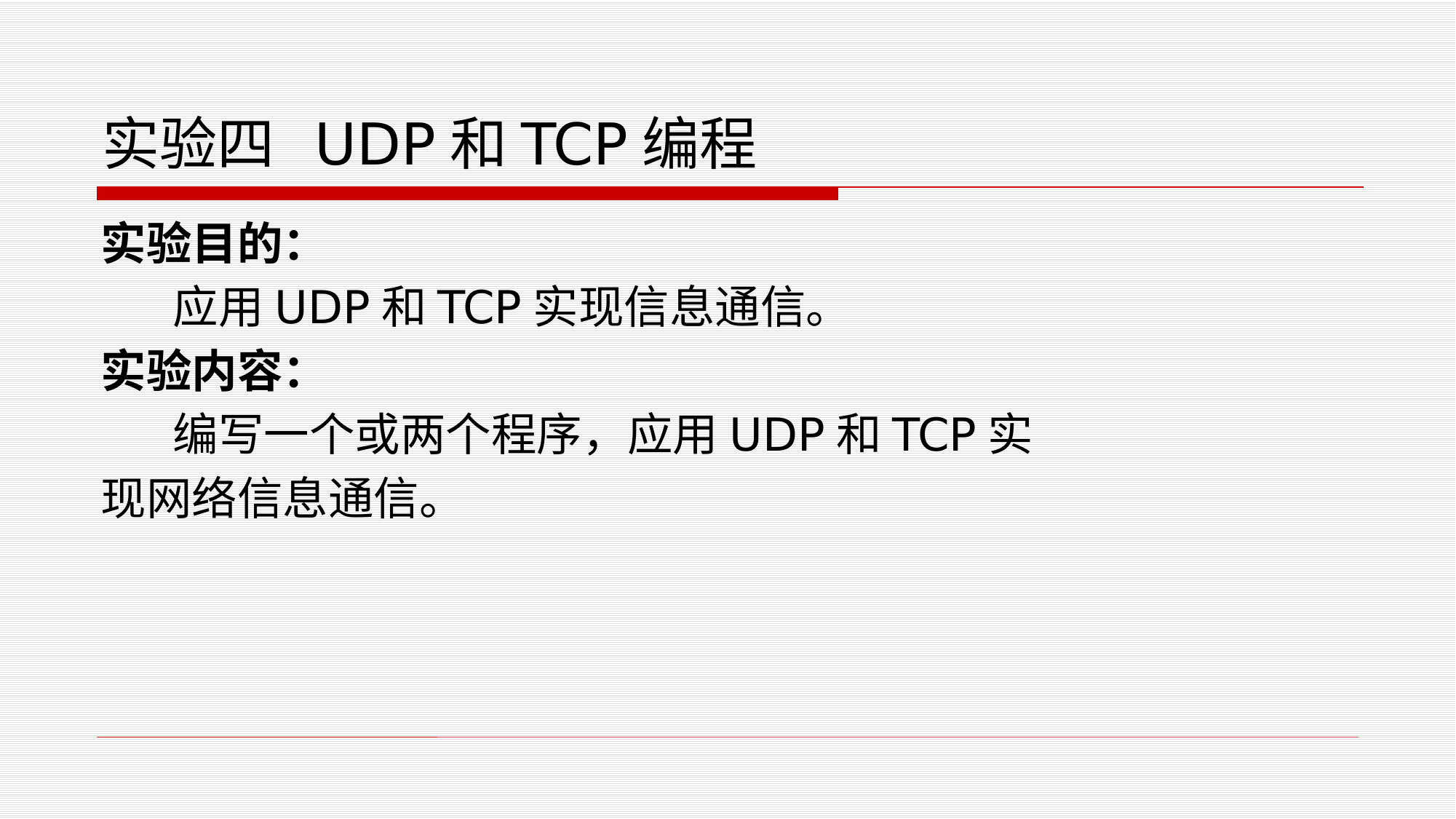

# 实验四  UDP和TCP编程
实验目的：
      应用UDP和TCP实现信息通信。
实验内容：
      编写一个或两个程序，应用UDP和TCP实
现网络信息通信。